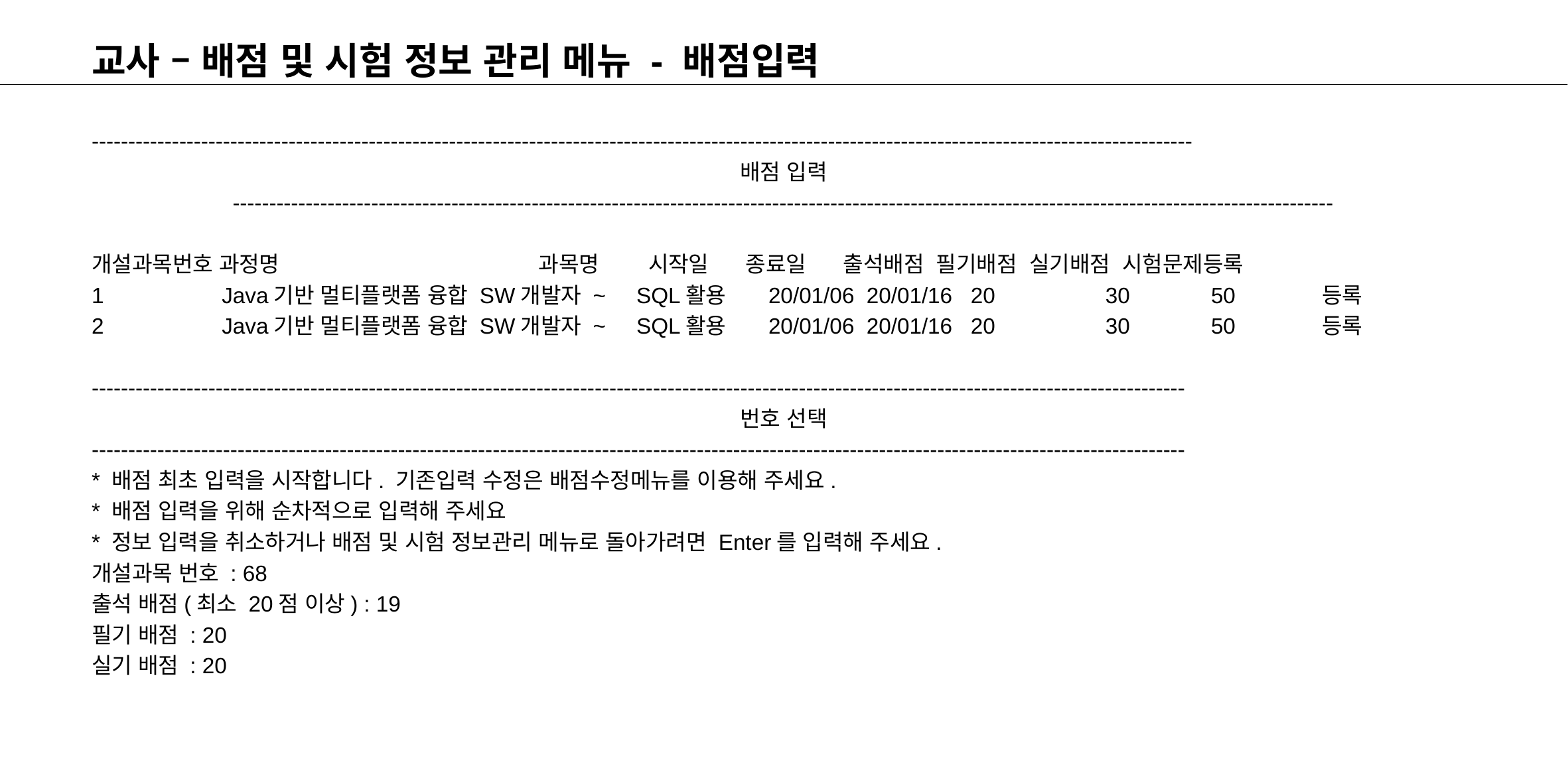

# 교사 – 배점 및 시험 정보 관리 메뉴 - 배점입력
-------------------------------------------------------------------------------------------------------------------------------------------------------
배점 입력
-------------------------------------------------------------------------------------------------------------------------------------------------------

개설과목번호 과정명			        과목명        시작일      종료일      출석배점  필기배점  실기배점  시험문제등록
1	     Java기반 멀티플랫폼 융합 SW개발자 ~     SQL활용      20/01/06  20/01/16   20	   30	    50 	     등록
2	     Java기반 멀티플랫폼 융합 SW개발자 ~     SQL활용      20/01/06  20/01/16   20	   30	    50 	     등록

------------------------------------------------------------------------------------------------------------------------------------------------------
번호 선택
------------------------------------------------------------------------------------------------------------------------------------------------------
* 배점 최초 입력을 시작합니다. 기존입력 수정은 배점수정메뉴를 이용해 주세요.
* 배점 입력을 위해 순차적으로 입력해 주세요
* 정보 입력을 취소하거나 배점 및 시험 정보관리 메뉴로 돌아가려면 Enter를 입력해 주세요.
개설과목 번호 : 68
출석 배점(최소 20점 이상) : 19
필기 배점 : 20
실기 배점 : 20